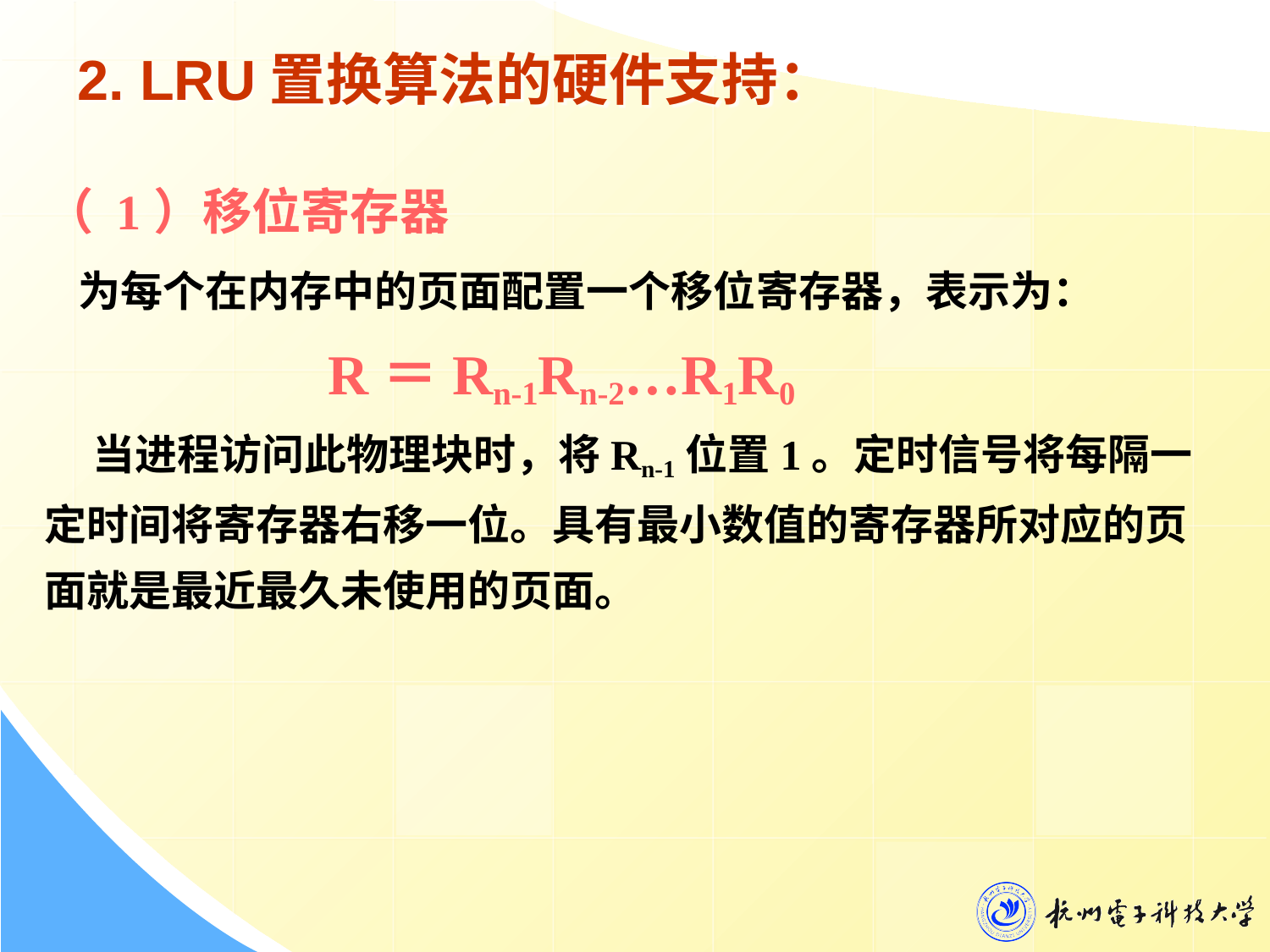

2. LRU置换算法的硬件支持：
（ 1）移位寄存器
  为每个在内存中的页面配置一个移位寄存器，表示为：
                    R＝Rn-1Rn-2…R1R0
    当进程访问此物理块时，将Rn-1位置1。定时信号将每隔一定时间将寄存器右移一位。具有最小数值的寄存器所对应的页面就是最近最久未使用的页面。